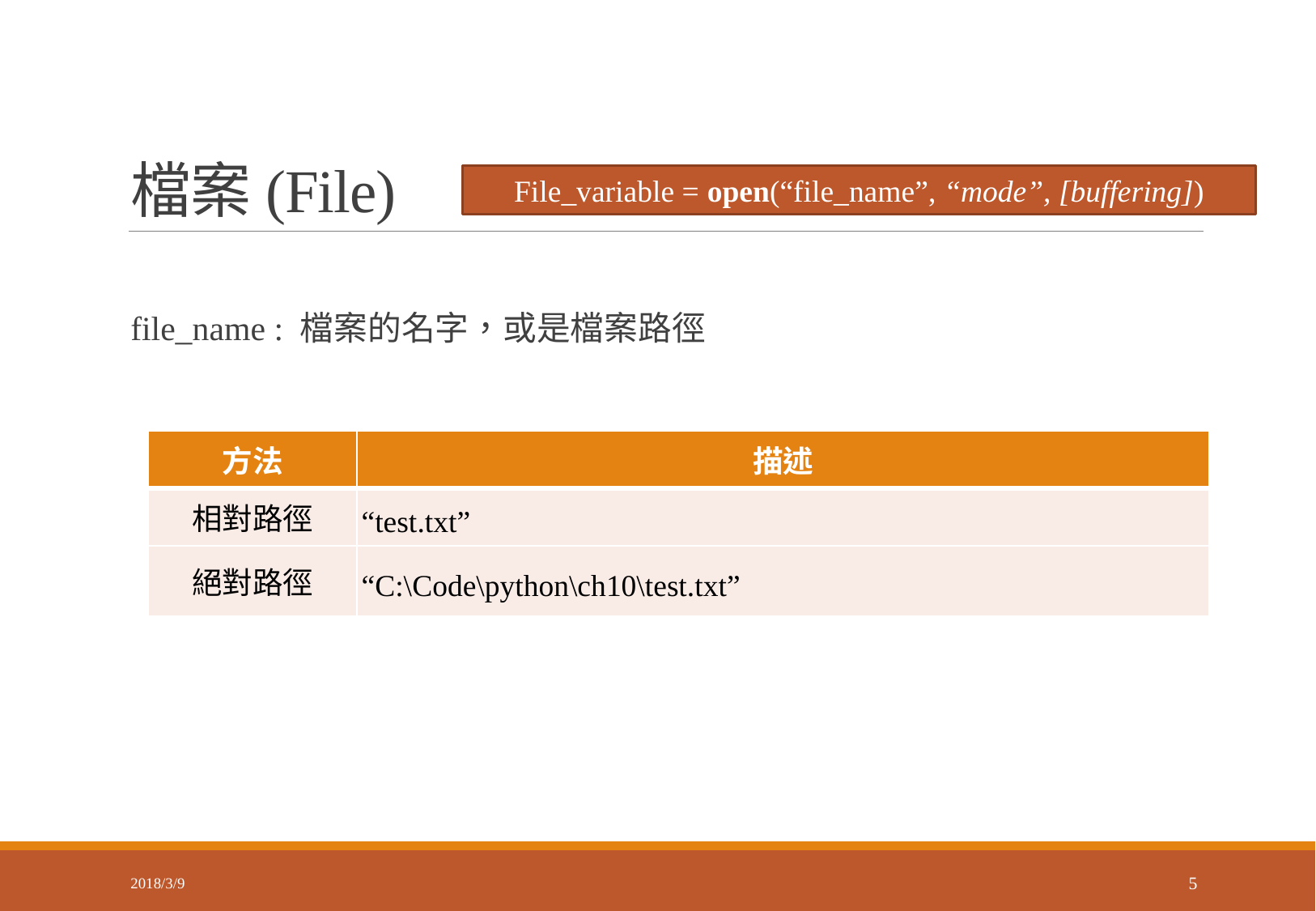

# 檔案(File)
File_variable = open(“file_name”, “mode”, [buffering])

file_name : 檔案的名字，或是檔案路徑

| 方法 | 描述 |
| --- | --- |
| 相對路徑 | “test.txt” |
| 絕對路徑 | “C:\Code\python\ch10\test.txt” |
2018/3/9
5